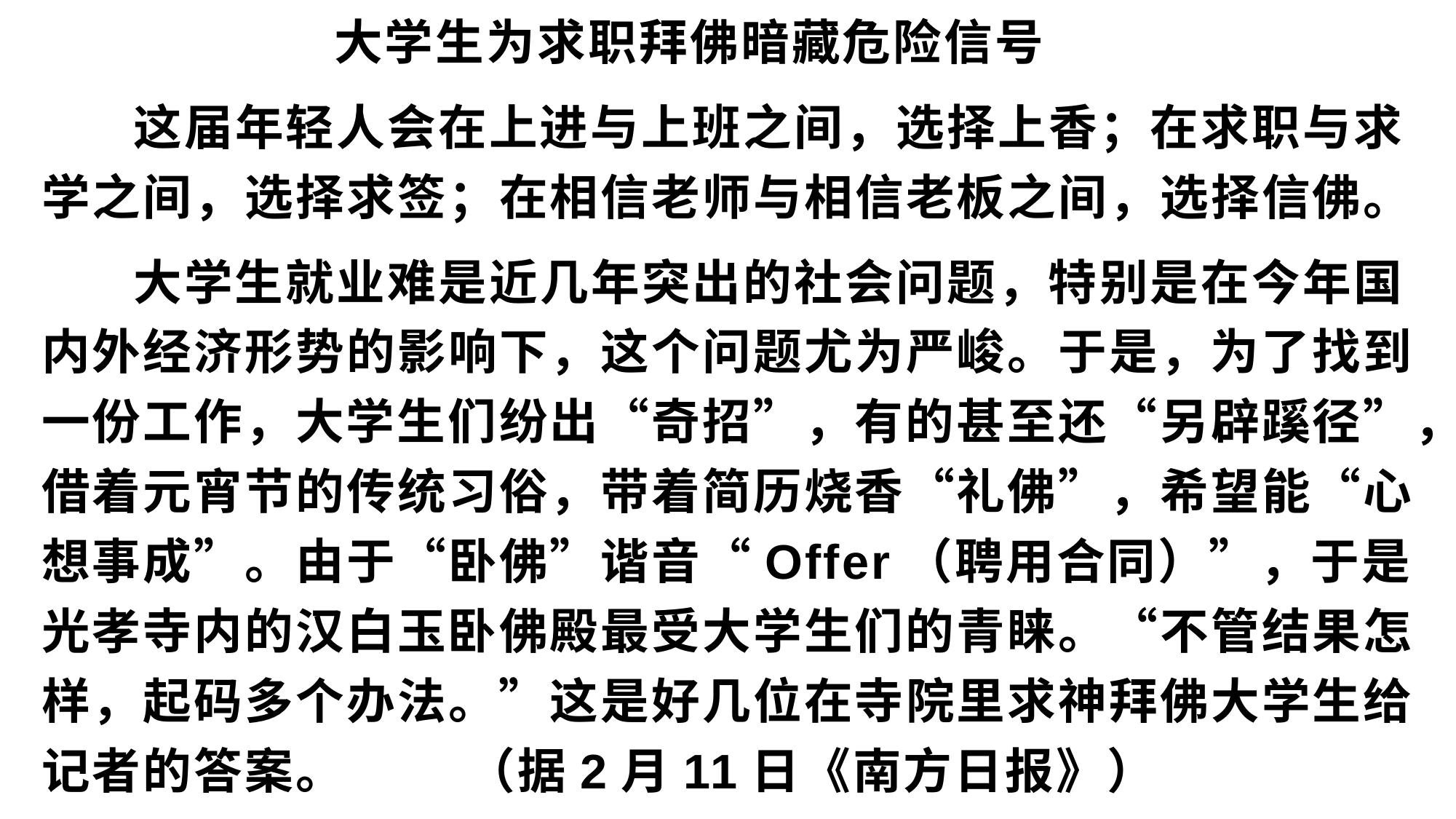

大学生为求职拜佛暗藏危险信号
      这届年轻人会在上进与上班之间，选择上香；在求职与求学之间，选择求签；在相信老师与相信老板之间，选择信佛。
      大学生就业难是近几年突出的社会问题，特别是在今年国内外经济形势的影响下，这个问题尤为严峻。于是，为了找到一份工作，大学生们纷出“奇招”，有的甚至还“另辟蹊径”，借着元宵节的传统习俗，带着简历烧香“礼佛”，希望能“心想事成”。由于“卧佛”谐音“Offer（聘用合同）”，于是光孝寺内的汉白玉卧佛殿最受大学生们的青睐。“不管结果怎样，起码多个办法。”这是好几位在寺院里求神拜佛大学生给记者的答案。         （据2月11日《南方日报》）